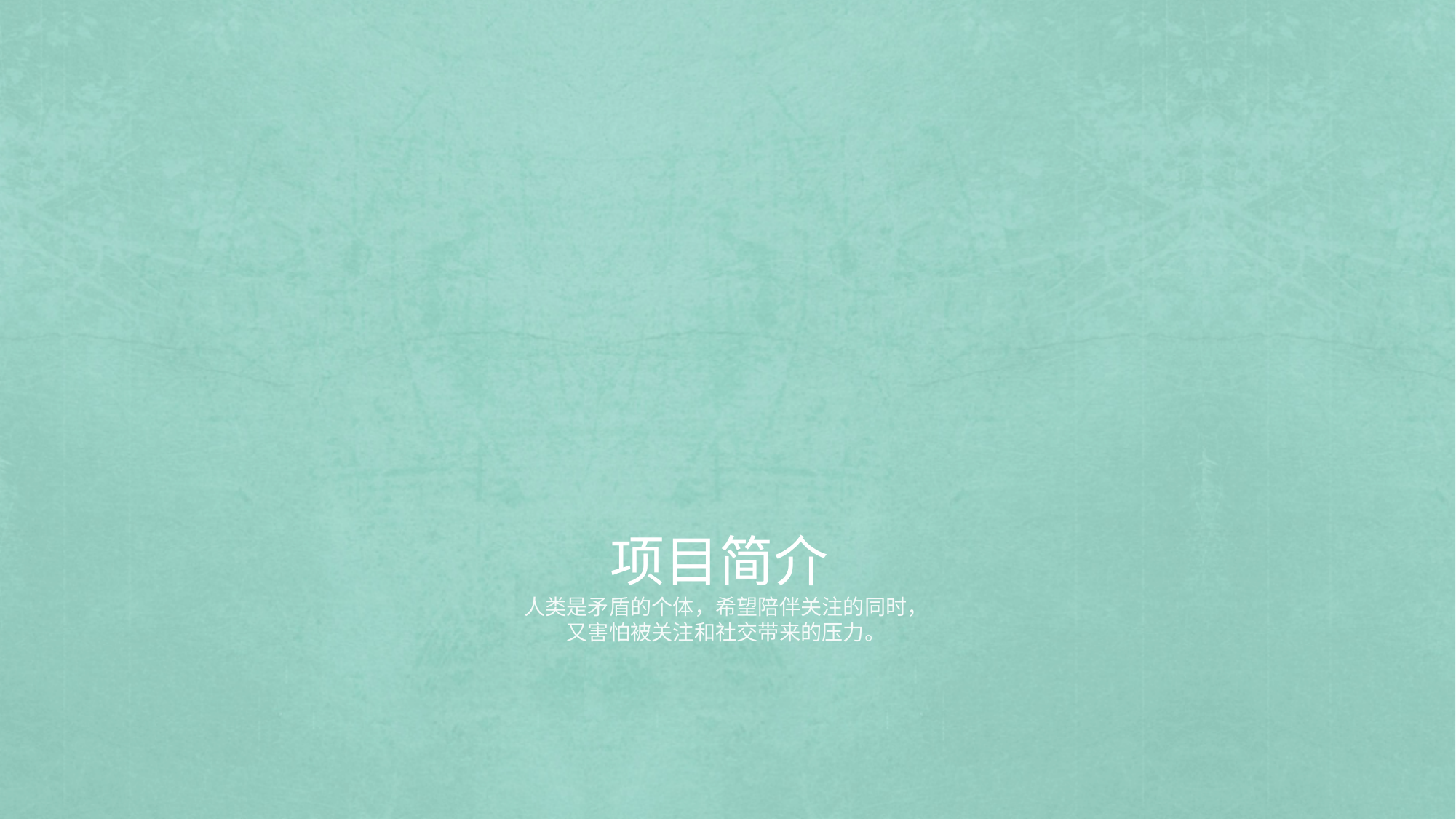

项目简介
人类是矛盾的个体，希望陪伴关注的同时，
又害怕被关注和社交带来的压力。